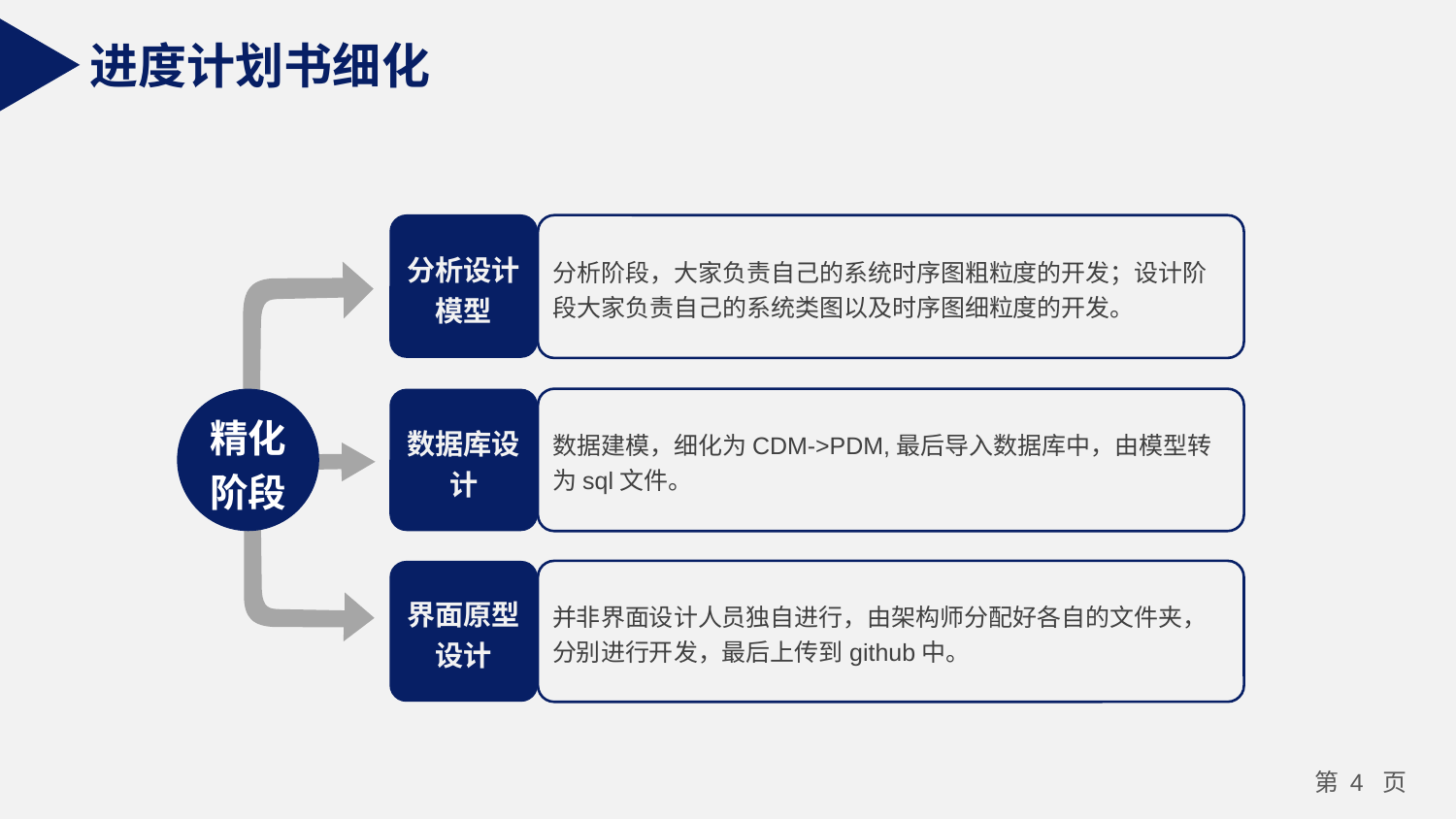

进度计划书细化
分析设计模型
分析阶段，大家负责自己的系统时序图粗粒度的开发；设计阶段大家负责自己的系统类图以及时序图细粒度的开发。

精化阶段
数据库设计
数据建模，细化为CDM->PDM,最后导入数据库中，由模型转为sql文件。

界面原型设计
并非界面设计人员独自进行，由架构师分配好各自的文件夹，分别进行开发，最后上传到github中。